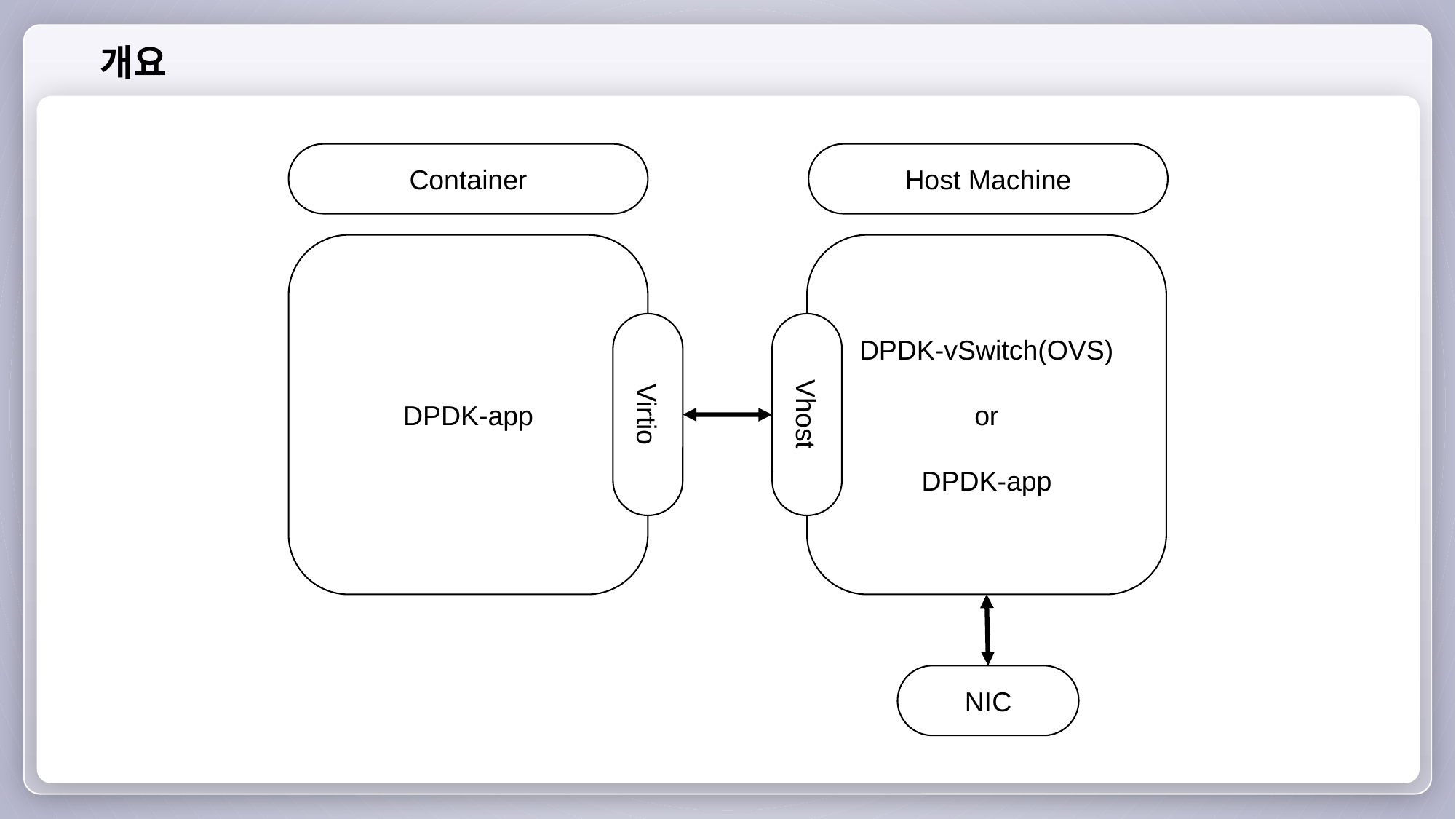

개요

Container
Host Machine
DPDK-app
DPDK-vSwitch(OVS)

or

DPDK-app
Virtio
Vhost
NIC